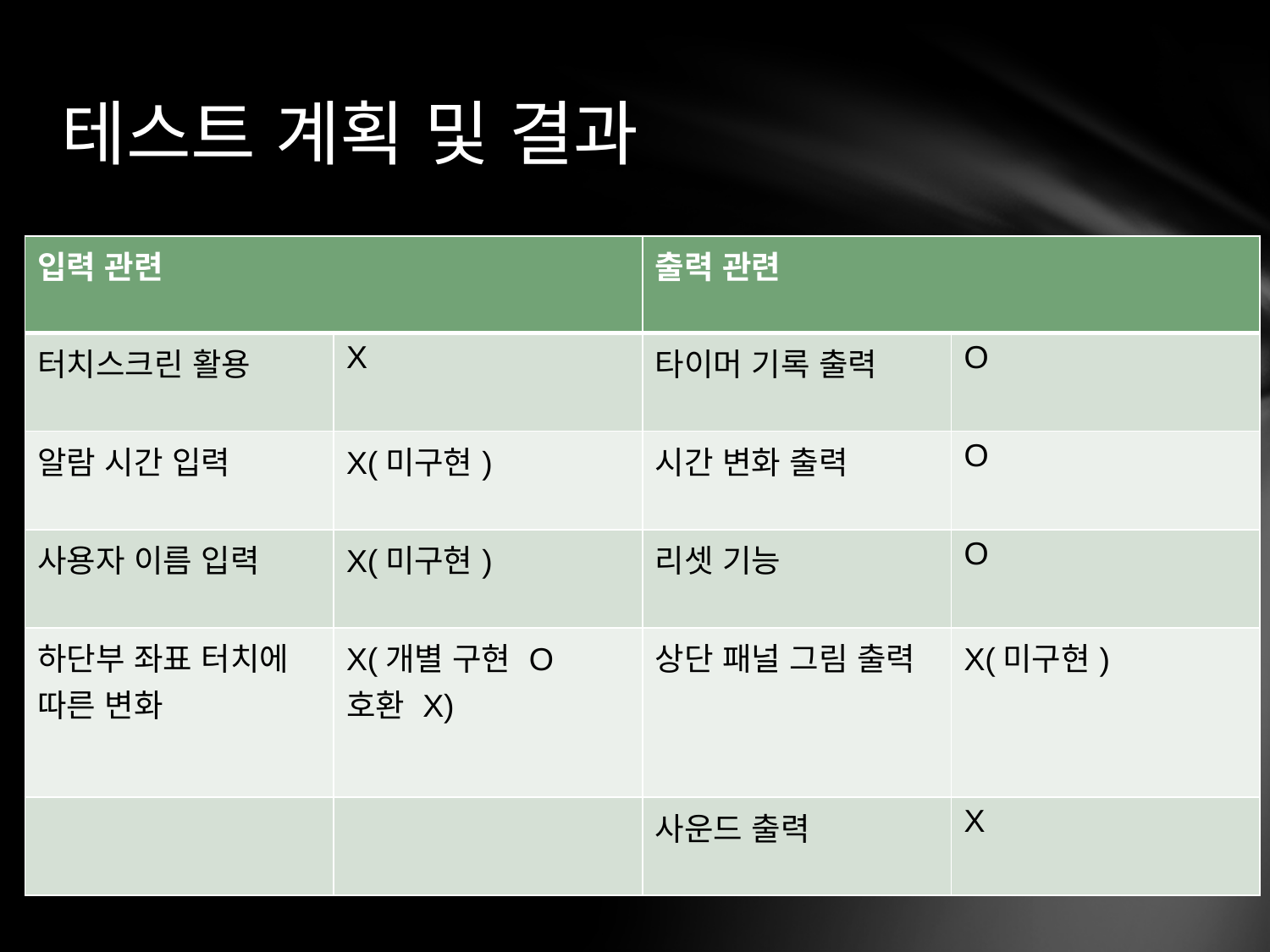

# 테스트 계획 및 결과
| 입력 관련 |  | 출력 관련 |  |
| --- | --- | --- | --- |
| 터치스크린 활용 | X | 타이머 기록 출력 | O |
| 알람 시간 입력 | X(미구현) | 시간 변화 출력 | O |
| 사용자 이름 입력 | X(미구현) | 리셋 기능 | O |
| 하단부 좌표 터치에 따른 변화 | X(개별 구현 O 호환 X) | 상단 패널 그림 출력 | X(미구현) |
|  |  | 사운드 출력 | X |